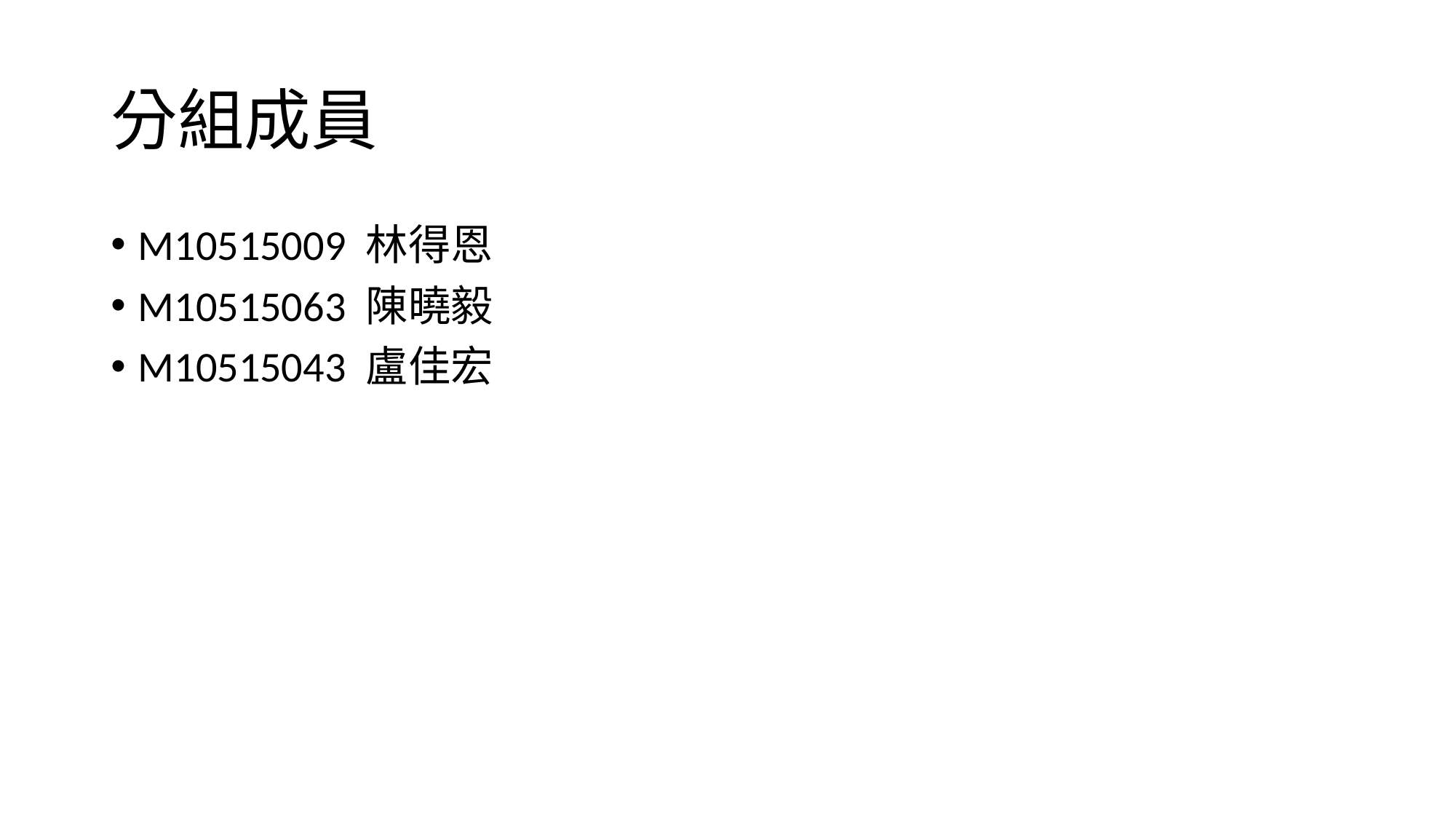

# 分組成員
M10515009 林得恩
M10515063 陳曉毅
M10515043 盧佳宏